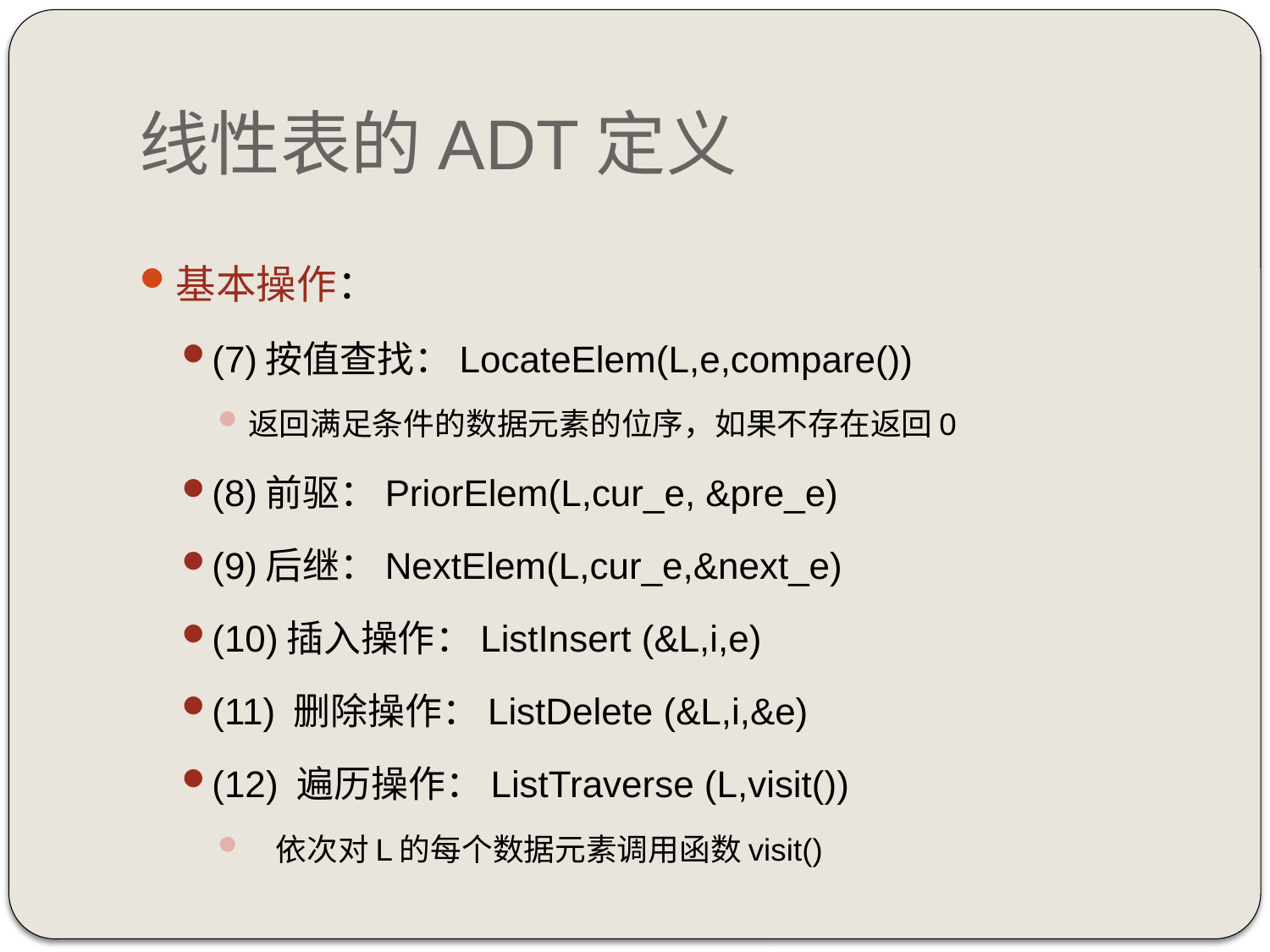

# 线性表的ADT定义
基本操作：
(7)按值查找：LocateElem(L,e,compare())
返回满足条件的数据元素的位序，如果不存在返回0
(8)前驱：PriorElem(L,cur_e, &pre_e)
(9)后继：NextElem(L,cur_e,&next_e)
(10)插入操作：ListInsert (&L,i,e)
(11) 删除操作：ListDelete (&L,i,&e)
(12) 遍历操作：ListTraverse (L,visit())
   依次对L的每个数据元素调用函数visit()